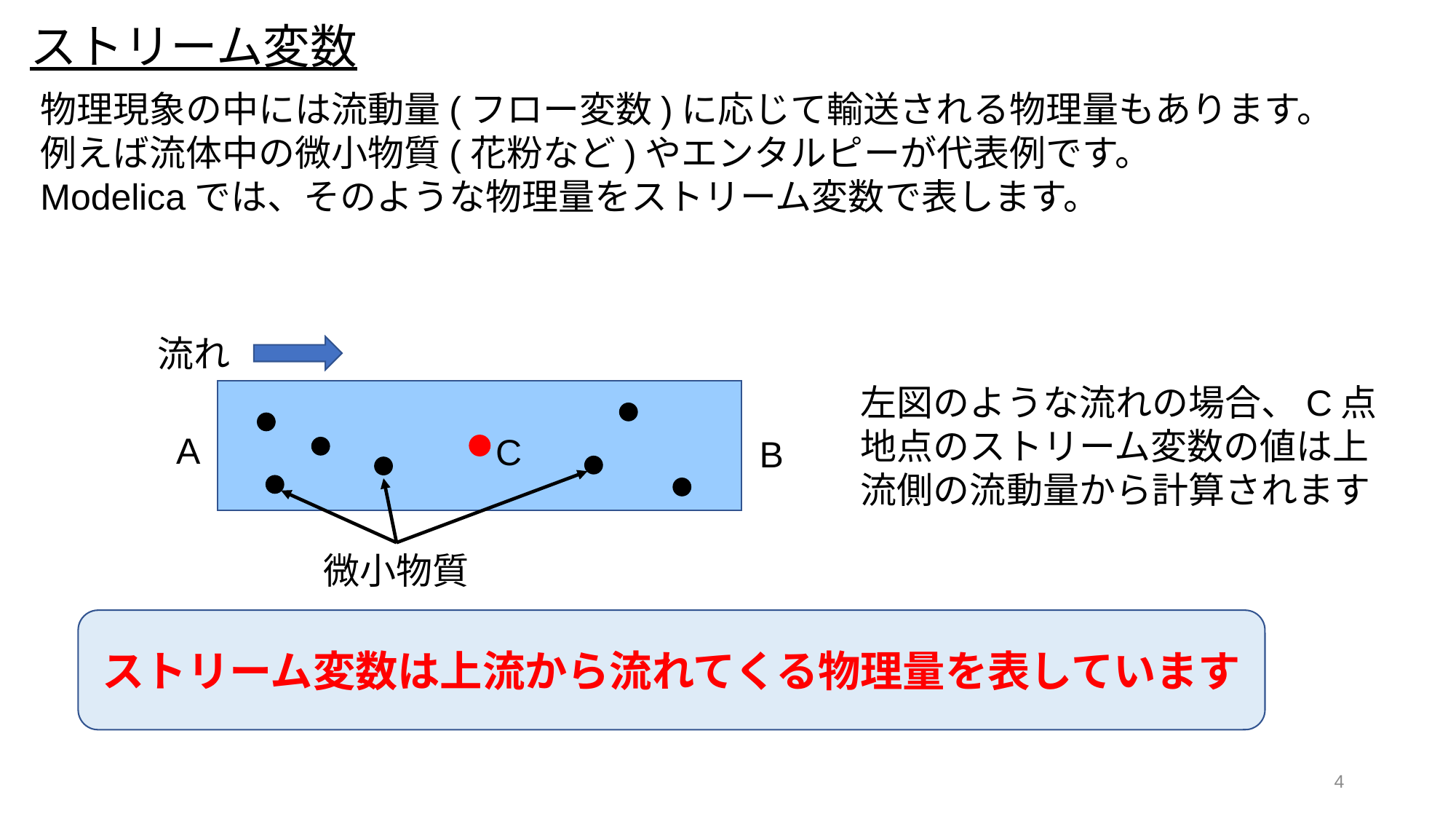

ストリーム変数
物理現象の中には流動量(フロー変数)に応じて輸送される物理量もあります。
例えば流体中の微小物質(花粉など)やエンタルピーが代表例です。
Modelicaでは、そのような物理量をストリーム変数で表します。
流れ

A
B
C
左図のような流れの場合、C点地点のストリーム変数の値は上流側の流動量から計算されます

微小物質
ストリーム変数は上流から流れてくる物理量を表しています
4